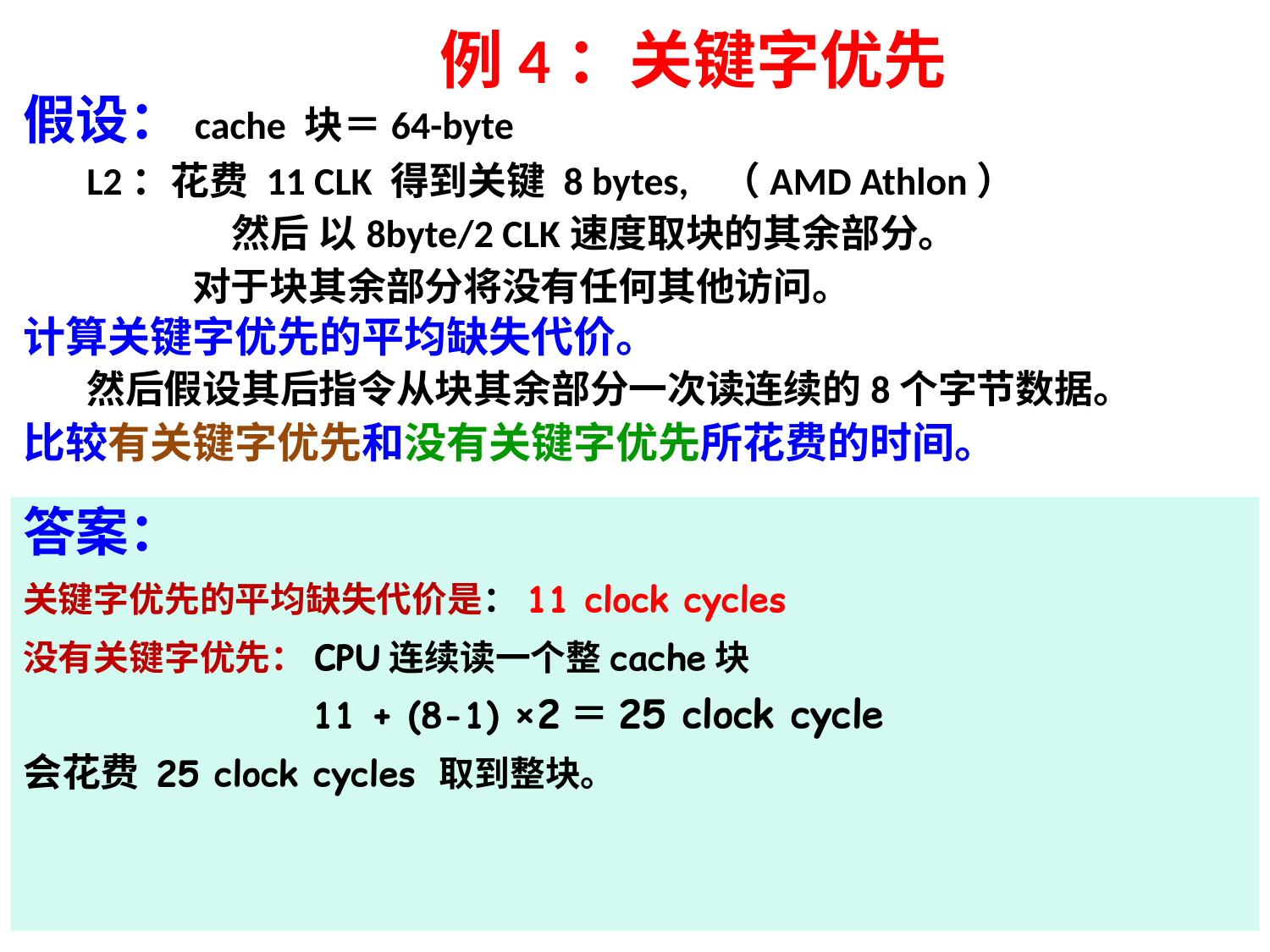

# 例4：关键字优先
假设：cache 块＝64-byte
	L2：花费 11 CLK 得到关键 8 bytes,	（AMD Athlon）
		 然后 以8byte/2 CLK速度取块的其余部分。
                  对于块其余部分将没有任何其他访问。
计算关键字优先的平均缺失代价。
	然后假设其后指令从块其余部分一次读连续的8个字节数据。
比较有关键字优先和没有关键字优先所花费的时间。
答案：
关键字优先的平均缺失代价是：11 clock cycles
没有关键字优先：CPU连续读一个整cache块
                   11 + (8-1) ×2＝25 clock cycle
会花费 25 clock cycles 取到整块。
49